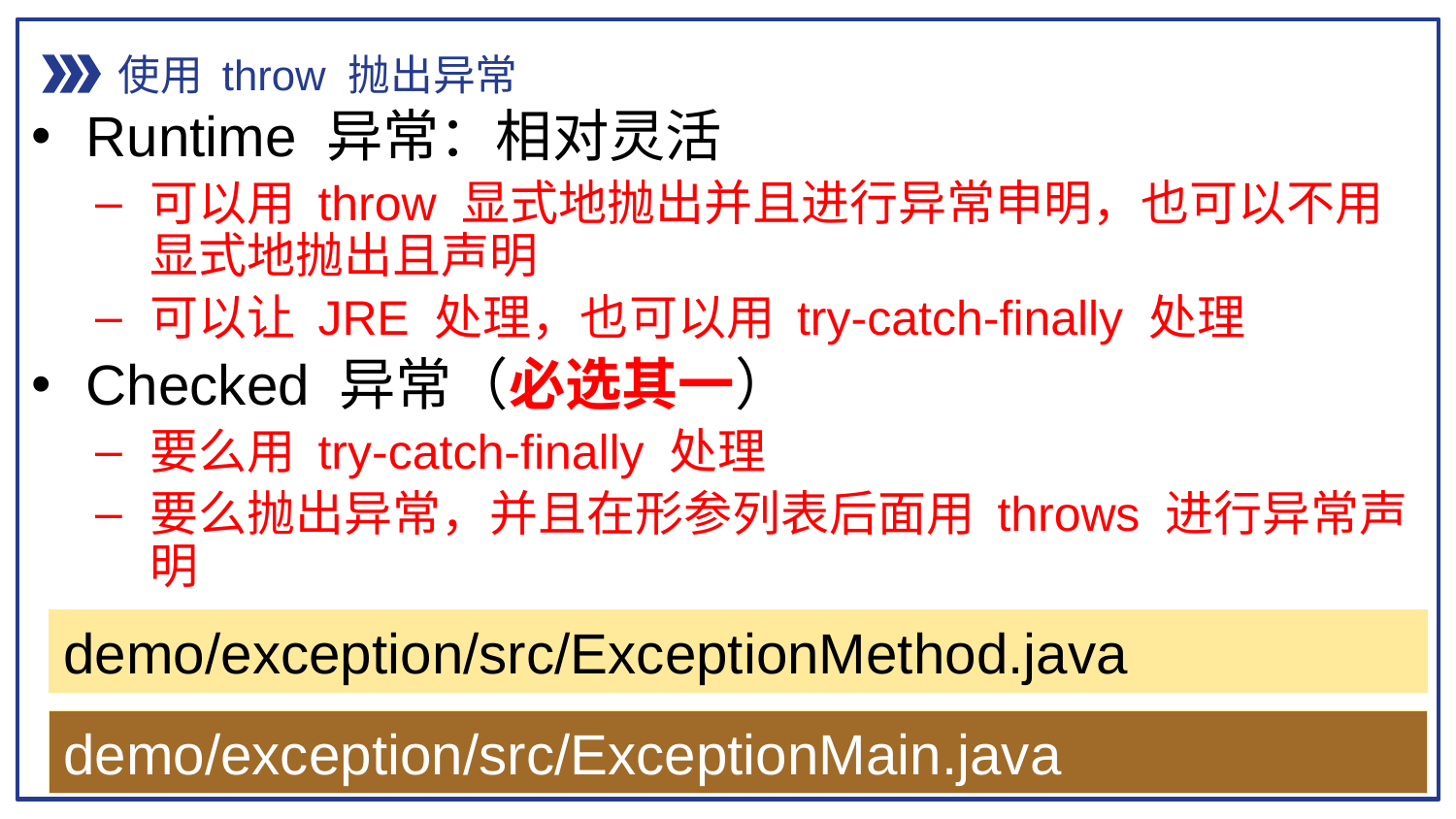

使用 throw 抛出异常

Runtime 异常：相对灵活
可以用 throw 显式地抛出并且进行异常申明，也可以不用显式地抛出且声明
可以让 JRE 处理，也可以用 try-catch-finally 处理
Checked 异常（必选其一）
要么用 try-catch-finally 处理
要么抛出异常，并且在形参列表后面用 throws 进行异常声明
demo/exception/src/ExceptionMethod.java
demo/exception/src/ExceptionMain.java